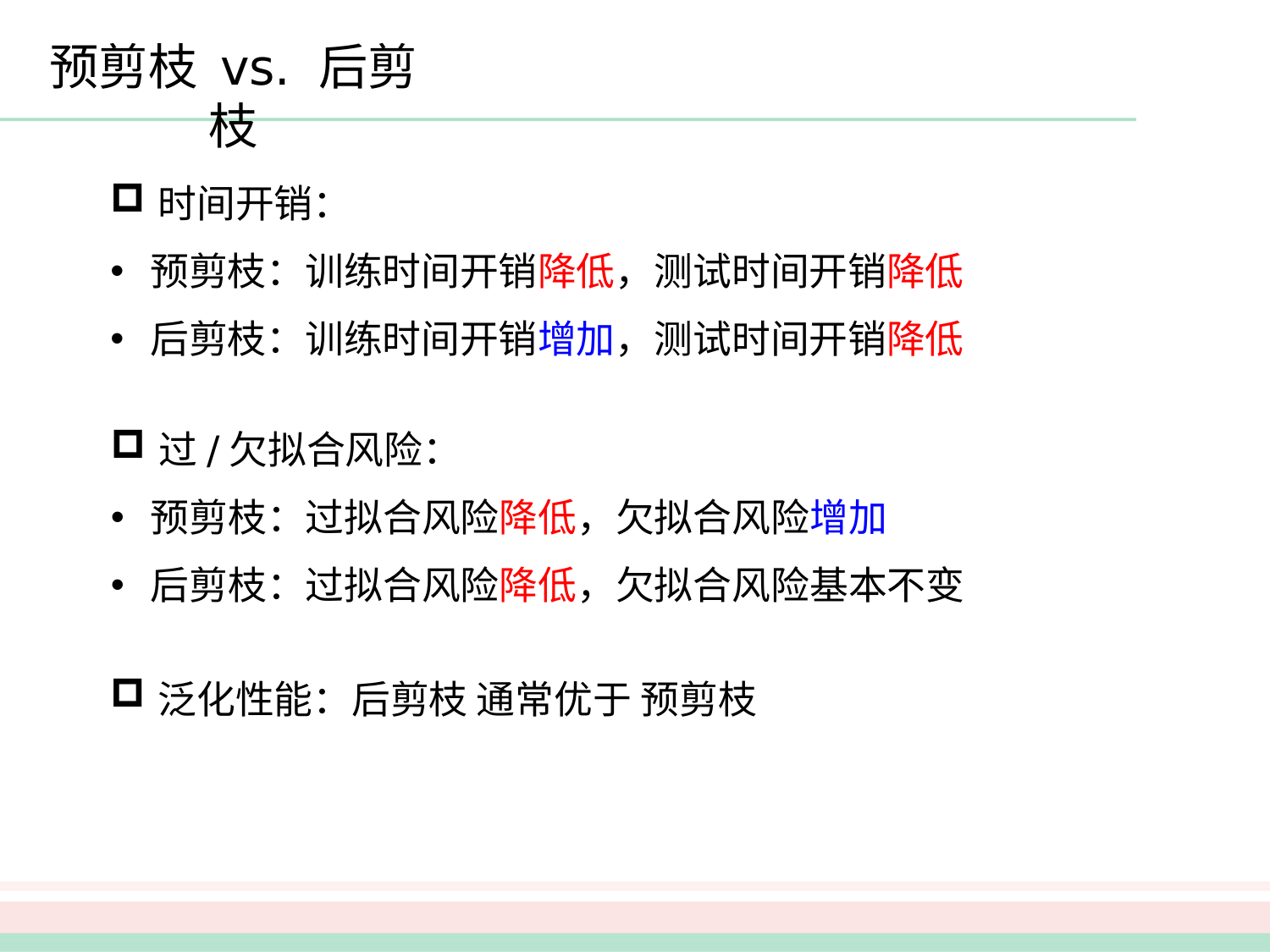

# 预剪枝 vs. 后剪枝
时间开销：
预剪枝：训练时间开销降低，测试时间开销降低
后剪枝：训练时间开销增加，测试时间开销降低

过/欠拟合风险：
预剪枝：过拟合风险降低，欠拟合风险增加
后剪枝：过拟合风险降低，欠拟合风险基本不变

泛化性能：后剪枝 通常优于 预剪枝